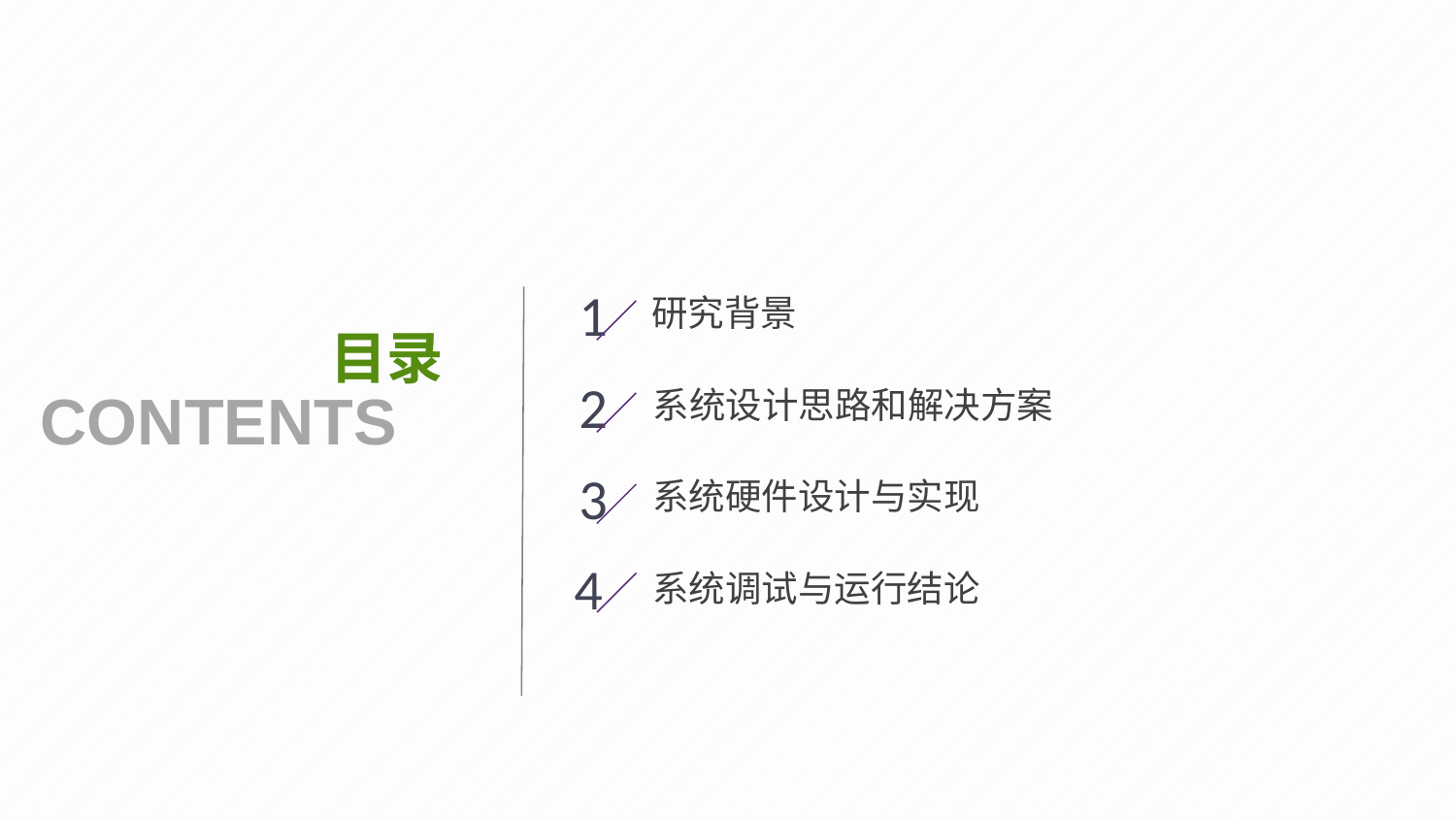

1
研究背景
目录
2
CONTENTS
系统设计思路和解决方案
3
系统硬件设计与实现
4
系统调试与运行结论